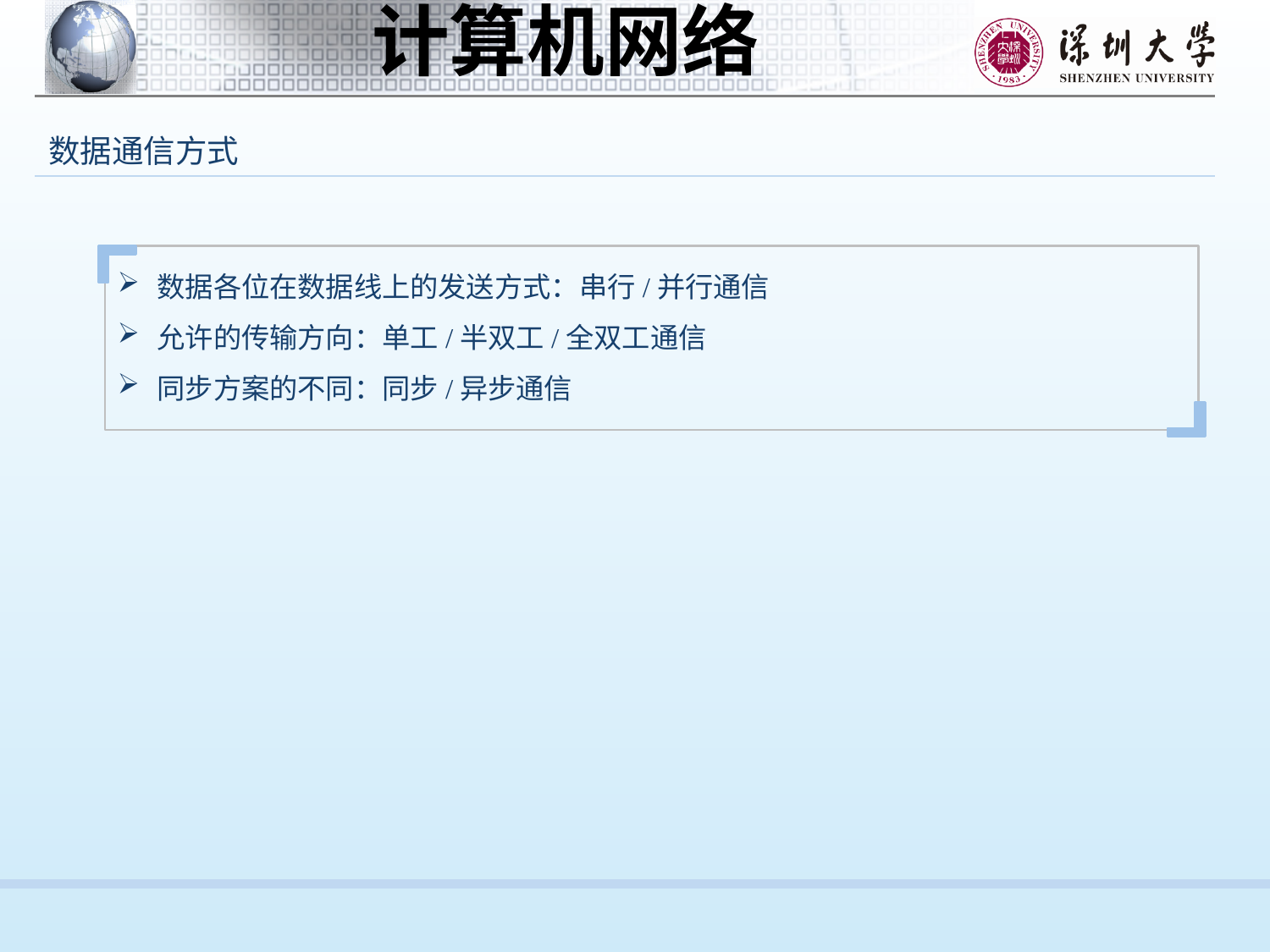

数据通信方式

数据各位在数据线上的发送方式：串行/并行通信
允许的传输方向：单工/半双工/全双工通信
同步方案的不同：同步/异步通信